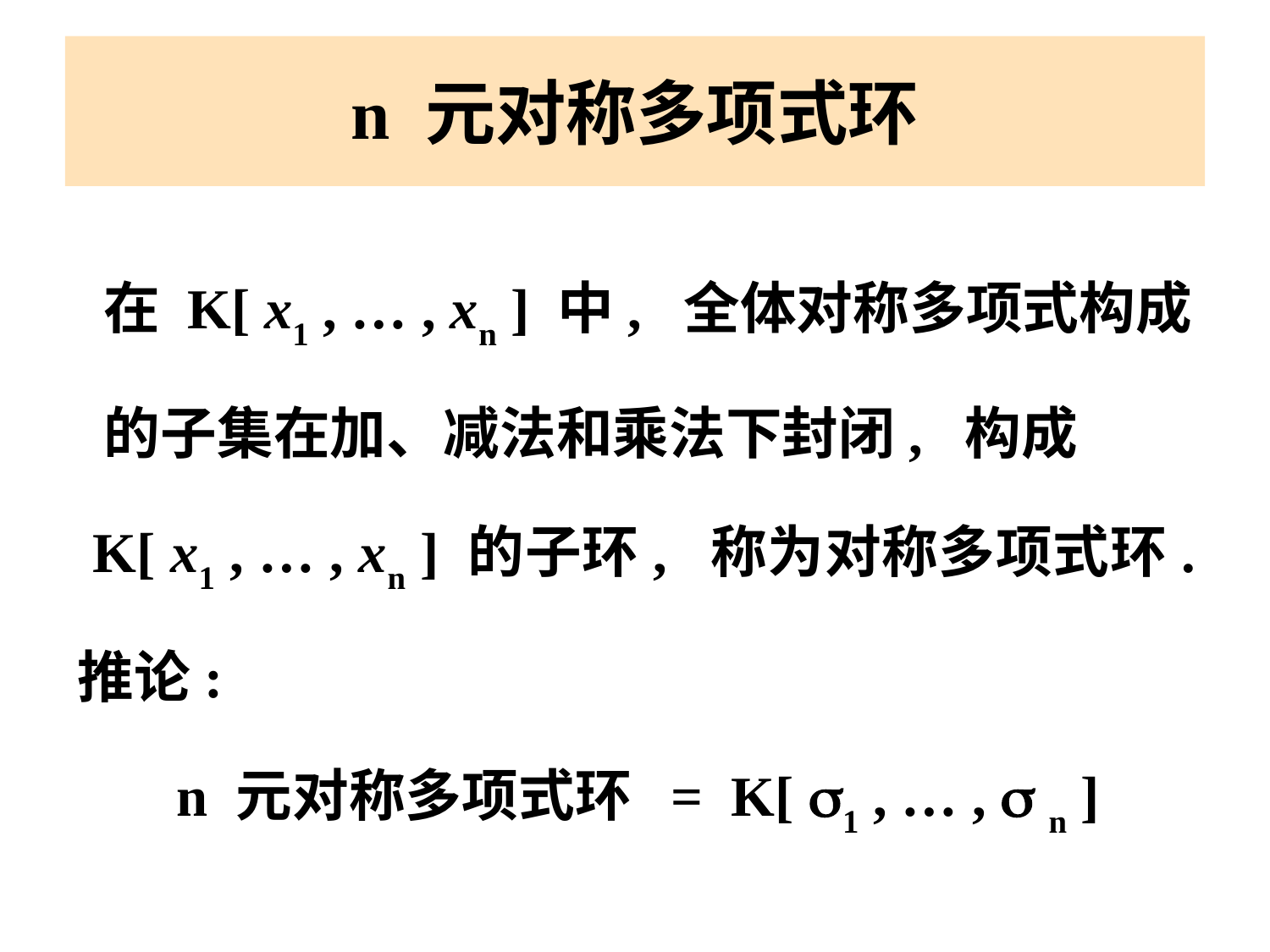

# n 元对称多项式环
 在 K[ x1 , … , xn ] 中,  全体对称多项式构成
 的子集在加、减法和乘法下封闭,  构成
 K[ x1 , … , xn ] 的子环,  称为对称多项式环.
推论:
       n 元对称多项式环  =  K[ σ1 , … , σ n ]